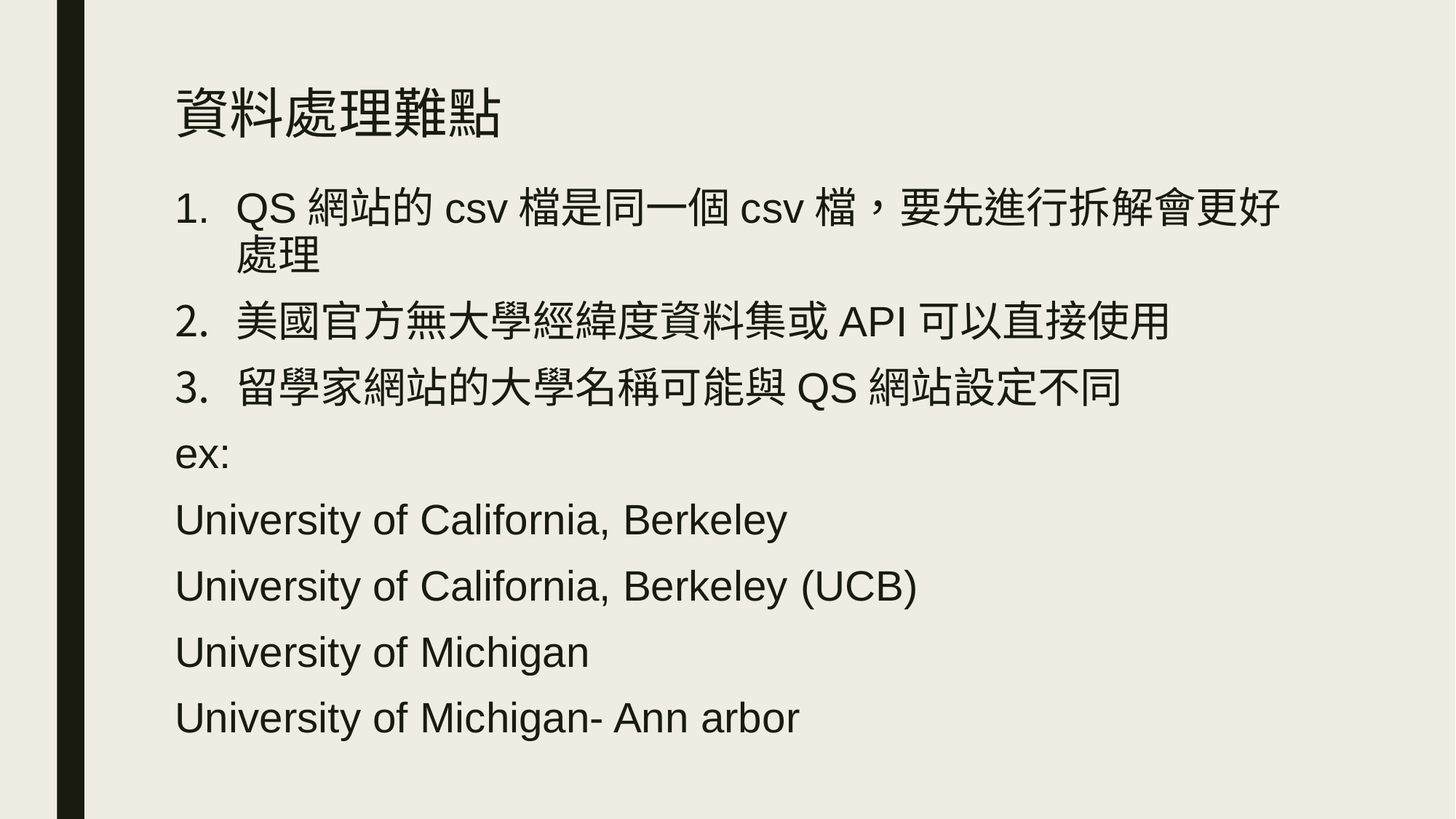

# 資料處理難點
QS網站的csv檔是同一個csv檔，要先進行拆解會更好處理
美國官方無大學經緯度資料集或API可以直接使用
留學家網站的大學名稱可能與QS網站設定不同
ex:
University of California, Berkeley
University of California, Berkeley (UCB)
University of Michigan
University of Michigan- Ann arbor